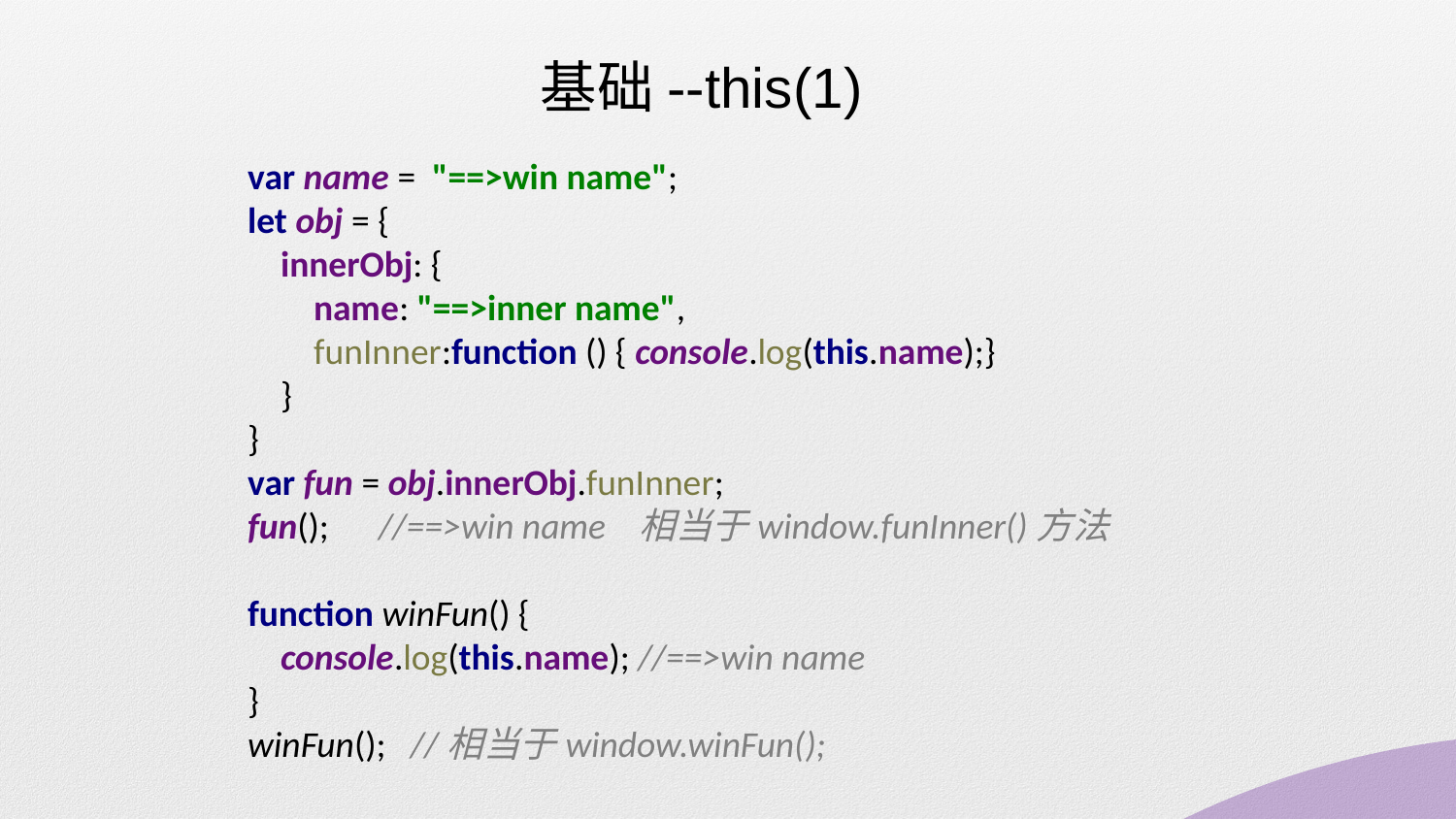

基础--this(1)
var name =  "==>win name";
let obj = {
    innerObj: {
        name: "==>inner name",
        funInner:function () { console.log(this.name);}
    }
}
var fun = obj.innerObj.funInner;
fun();      //==>win name   相当于window.funInner()方法
function winFun() {
    console.log(this.name); //==>win name
}
winFun();   //相当于window.winFun();